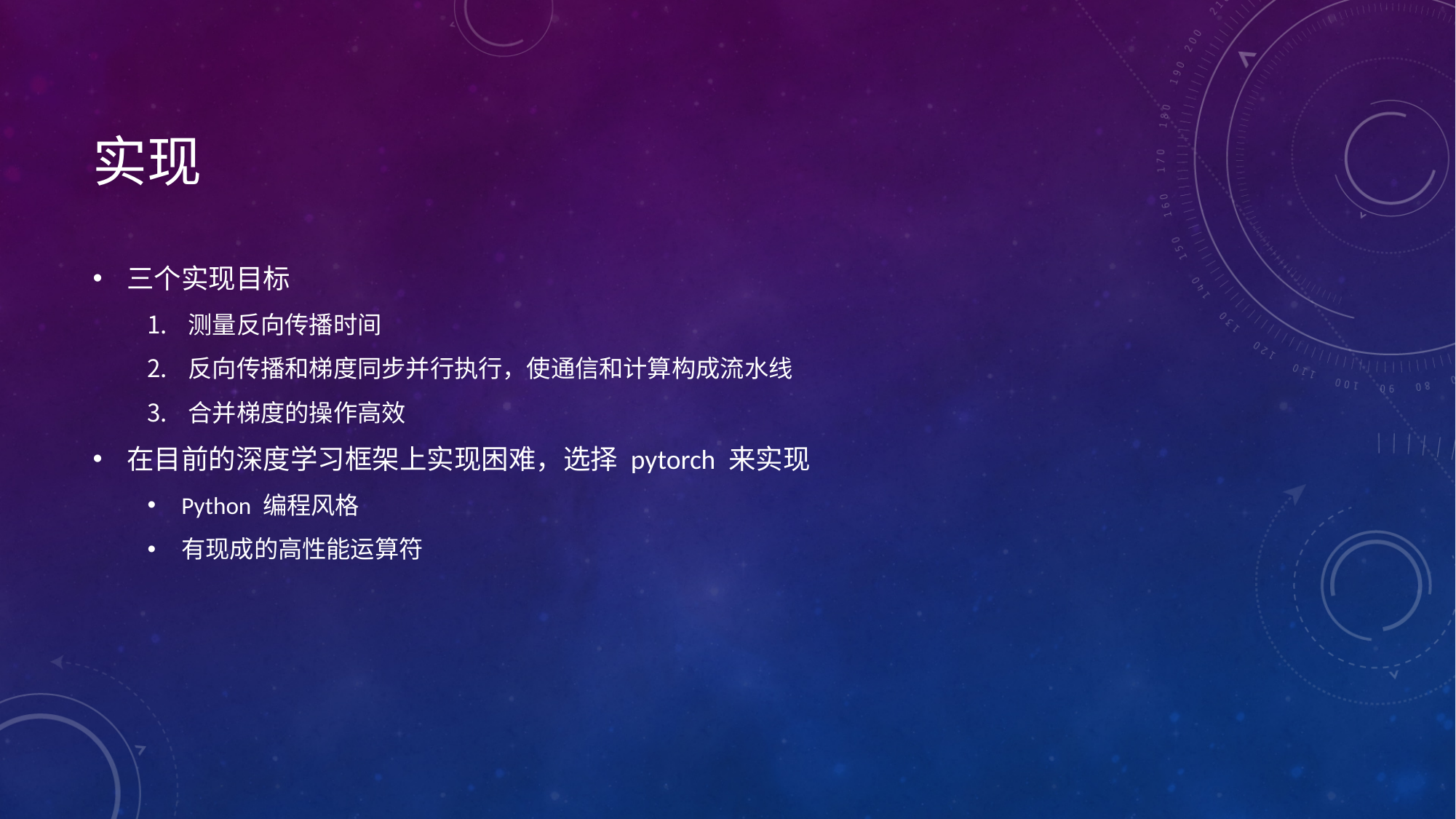

# 实现
三个实现目标
测量反向传播时间
反向传播和梯度同步并行执行，使通信和计算构成流水线
合并梯度的操作高效
在目前的深度学习框架上实现困难，选择 pytorch 来实现
Python 编程风格
有现成的高性能运算符